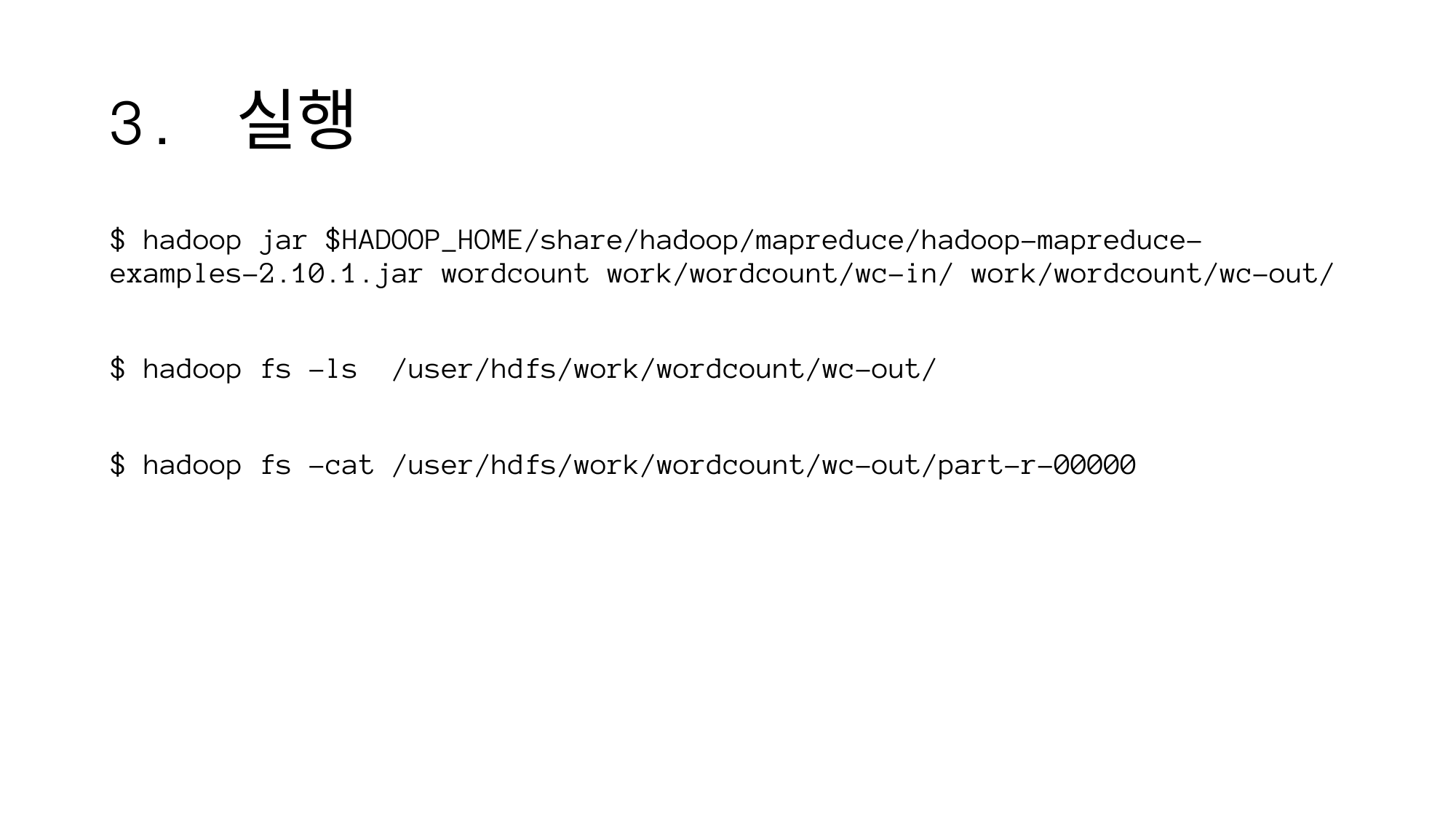

# 3. 실행
$ hadoop jar $HADOOP_HOME/share/hadoop/mapreduce/hadoop-mapreduce-examples-2.10.1.jar wordcount work/wordcount/wc-in/ work/wordcount/wc-out/

$ hadoop fs -ls  /user/hdfs/work/wordcount/wc-out/

$ hadoop fs -cat /user/hdfs/work/wordcount/wc-out/part-r-00000